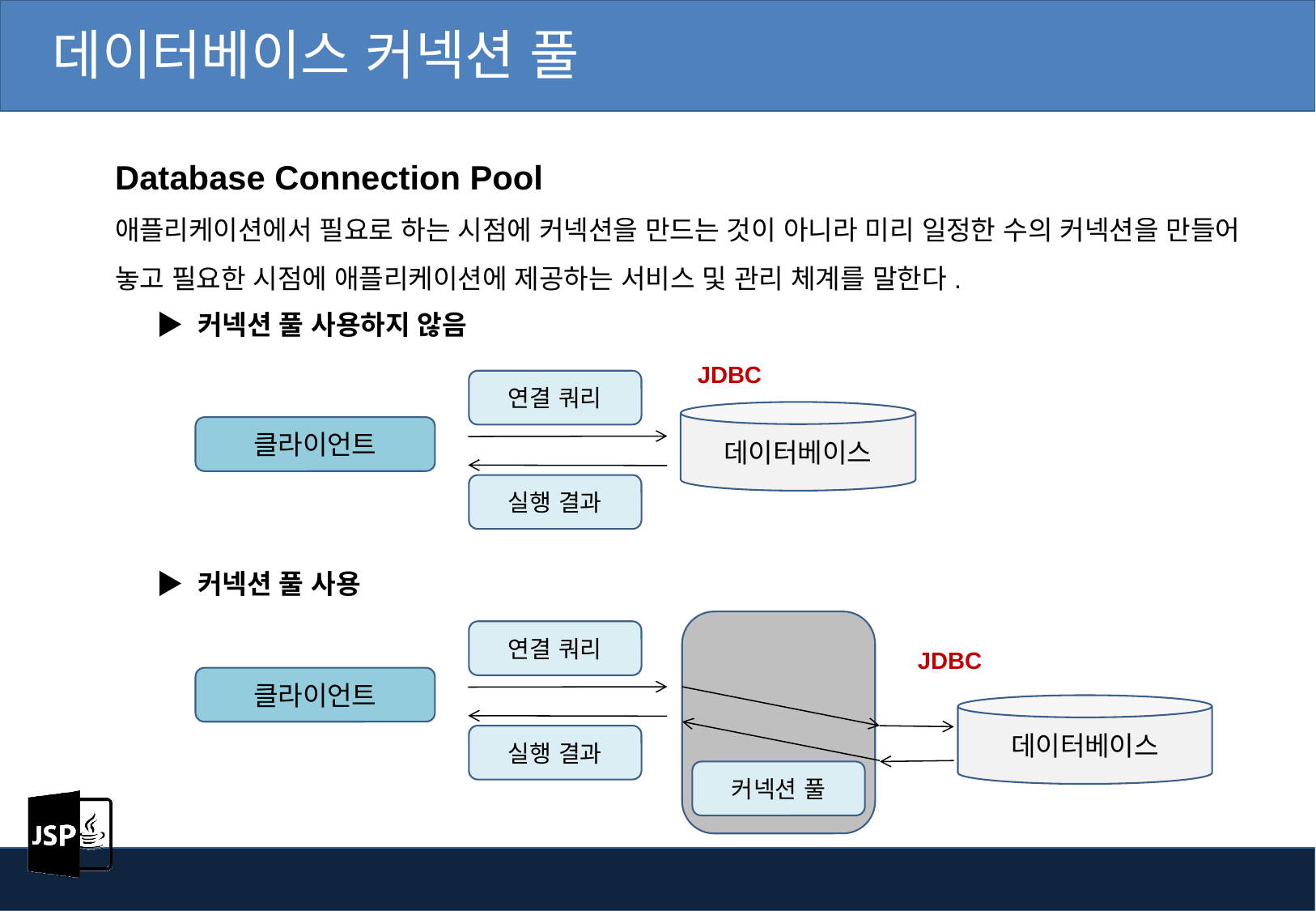

데이터베이스 커넥션 풀
Database Connection Pool
애플리케이션에서 필요로 하는 시점에 커넥션을 만드는 것이 아니라 미리 일정한 수의 커넥션을 만들어 놓고 필요한 시점에 애플리케이션에 제공하는 서비스 및 관리 체계를 말한다.
▶ 커넥션 풀 사용하지 않음
JDBC
연결 쿼리
데이터베이스
클라이언트
실행 결과
▶ 커넥션 풀 사용

연결 쿼리
JDBC
클라이언트
데이터베이스
실행 결과
커넥션 풀